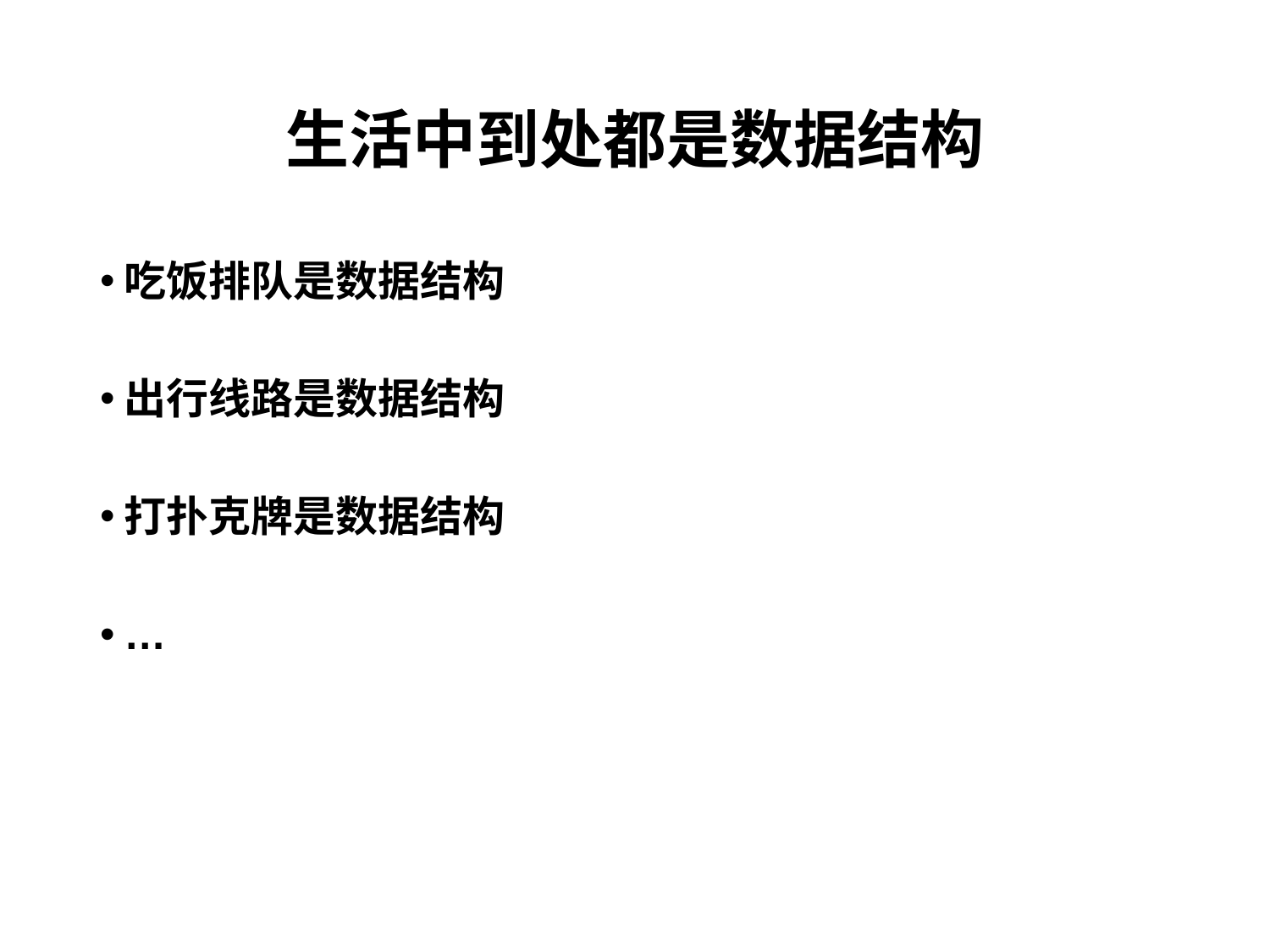

# 生活中到处都是数据结构
吃饭排队是数据结构

出行线路是数据结构

打扑克牌是数据结构

…